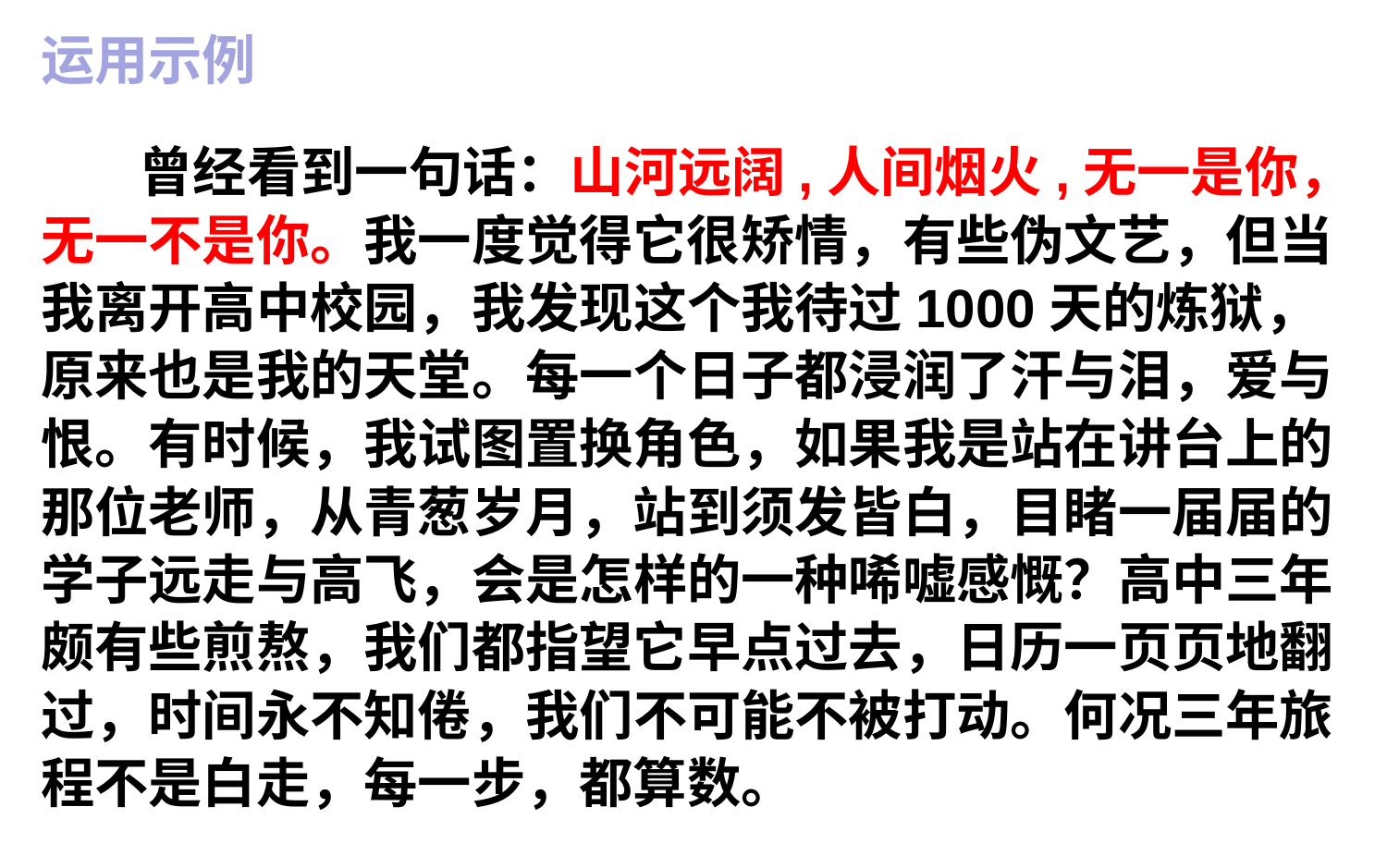

运用示例

       曾经看到一句话：山河远阔,人间烟火,无一是你，无一不是你。我一度觉得它很矫情，有些伪文艺，但当我离开高中校园，我发现这个我待过1000天的炼狱，原来也是我的天堂。每一个日子都浸润了汗与泪，爱与恨。有时候，我试图置换角色，如果我是站在讲台上的那位老师，从青葱岁月，站到须发皆白，目睹一届届的学子远走与高飞，会是怎样的一种唏嘘感慨？高中三年颇有些煎熬，我们都指望它早点过去，日历一页页地翻过，时间永不知倦，我们不可能不被打动。何况三年旅程不是白走，每一步，都算数。